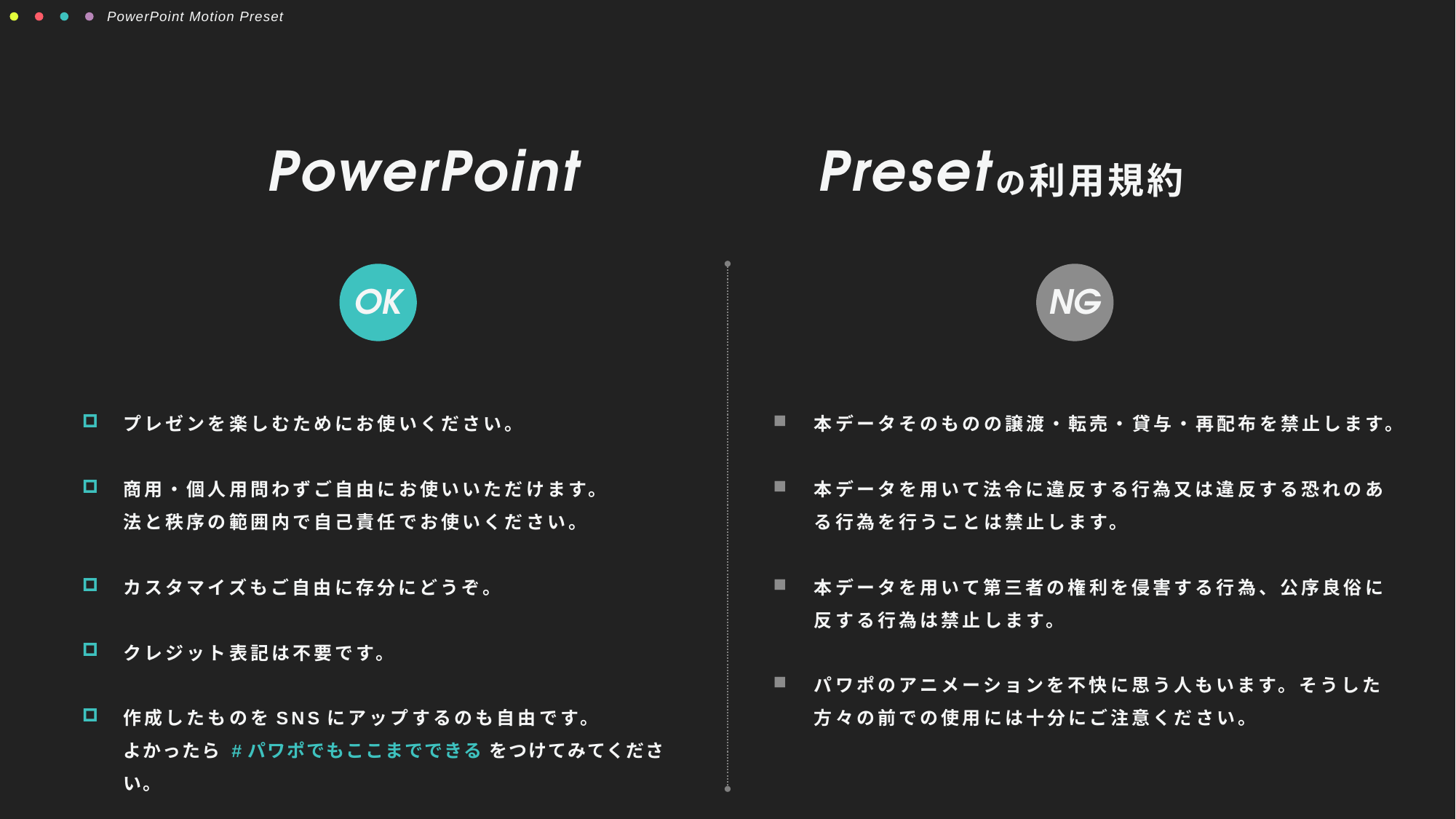

PowerPoint Motion Preset

PowerPoint Motion Preset
の利用規約
OK
NG
プレゼンを楽しむためにお使いください。

商用・個人用問わずご自由にお使いいただけます。
法と秩序の範囲内で自己責任でお使いください。

カスタマイズもご自由に存分にどうぞ。

クレジット表記は不要です。

作成したものをSNSにアップするのも自由です。
よかったら #パワポでもここまでできる をつけてみてください。
本データそのものの譲渡・転売・貸与・再配布を禁止します。

本データを用いて法令に違反する行為又は違反する恐れのある行為を行うことは禁止します。

本データを用いて第三者の権利を侵害する行為、公序良俗に反する行為は禁止します。

パワポのアニメーションを不快に思う人もいます。そうした方々の前での使用には十分にご注意ください。